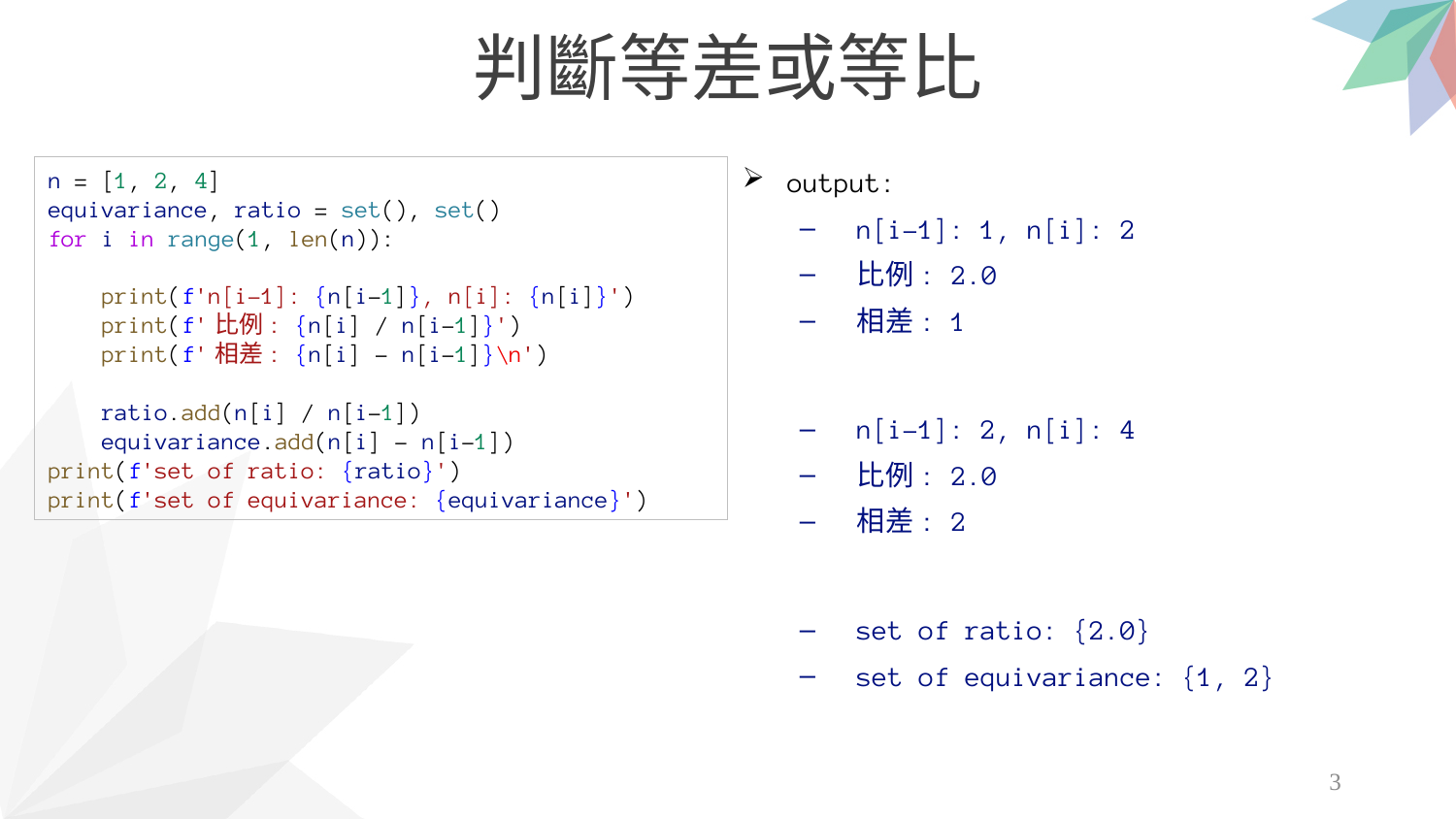

判斷等差或等比
n = [1, 2, 4]
equivariance, ratio = set(), set()
for i in range(1, len(n)):
    print(f'n[i-1]: {n[i-1]}, n[i]: {n[i]}')
    print(f'比例: {n[i] / n[i-1]}')
    print(f'相差: {n[i] - n[i-1]}\n')
    ratio.add(n[i] / n[i-1])
    equivariance.add(n[i] - n[i-1])
print(f'set of ratio: {ratio}')
print(f'set of equivariance: {equivariance}')
output:
n[i-1]: 1, n[i]: 2
比例: 2.0
相差: 1

n[i-1]: 2, n[i]: 4
比例: 2.0
相差: 2

set of ratio: {2.0}
set of equivariance: {1, 2}